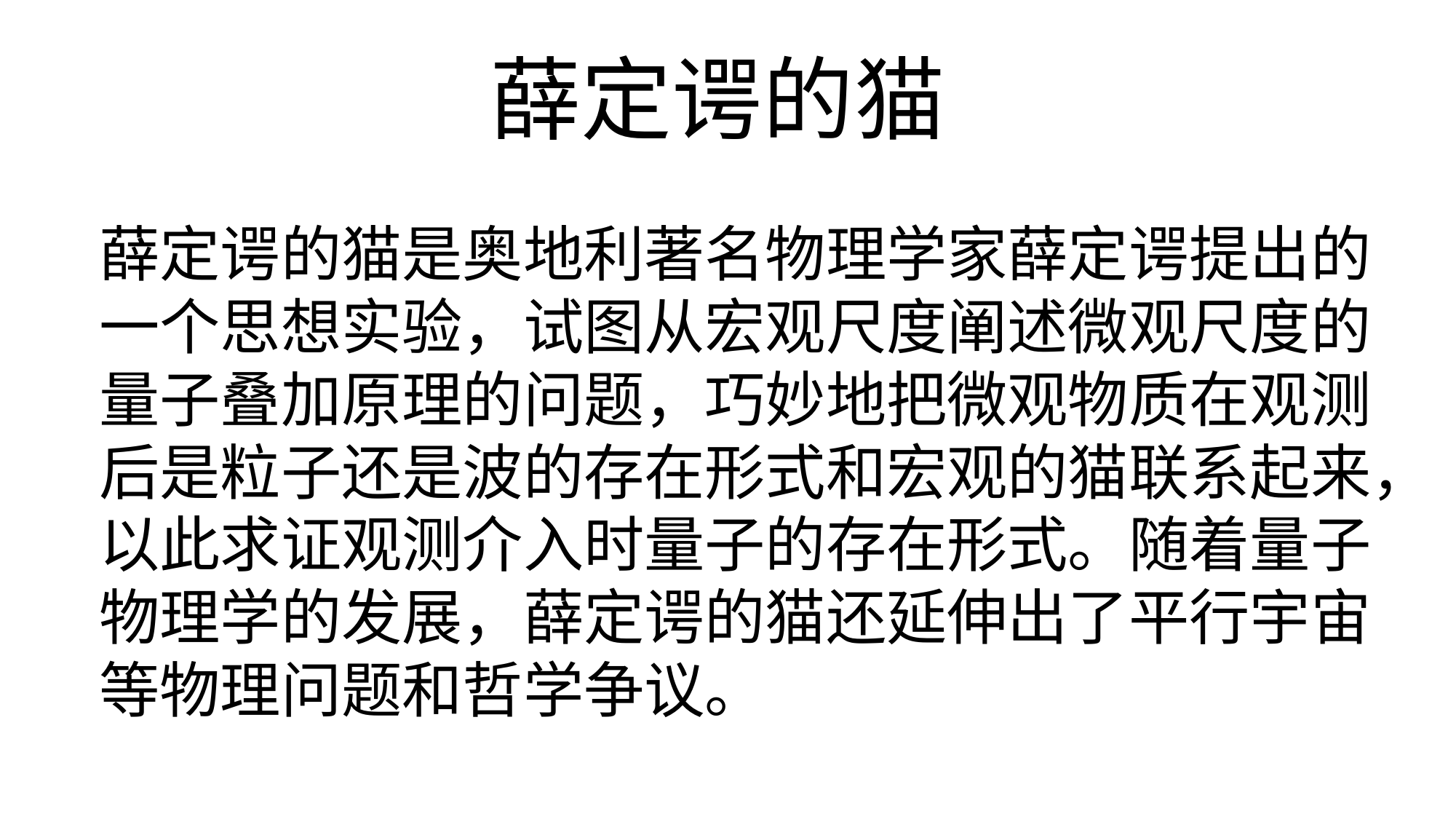

# 薛定谔的猫
薛定谔的猫是奥地利著名物理学家薛定谔提出的一个思想实验，试图从宏观尺度阐述微观尺度的量子叠加原理的问题，巧妙地把微观物质在观测后是粒子还是波的存在形式和宏观的猫联系起来，以此求证观测介入时量子的存在形式。随着量子物理学的发展，薛定谔的猫还延伸出了平行宇宙等物理问题和哲学争议。